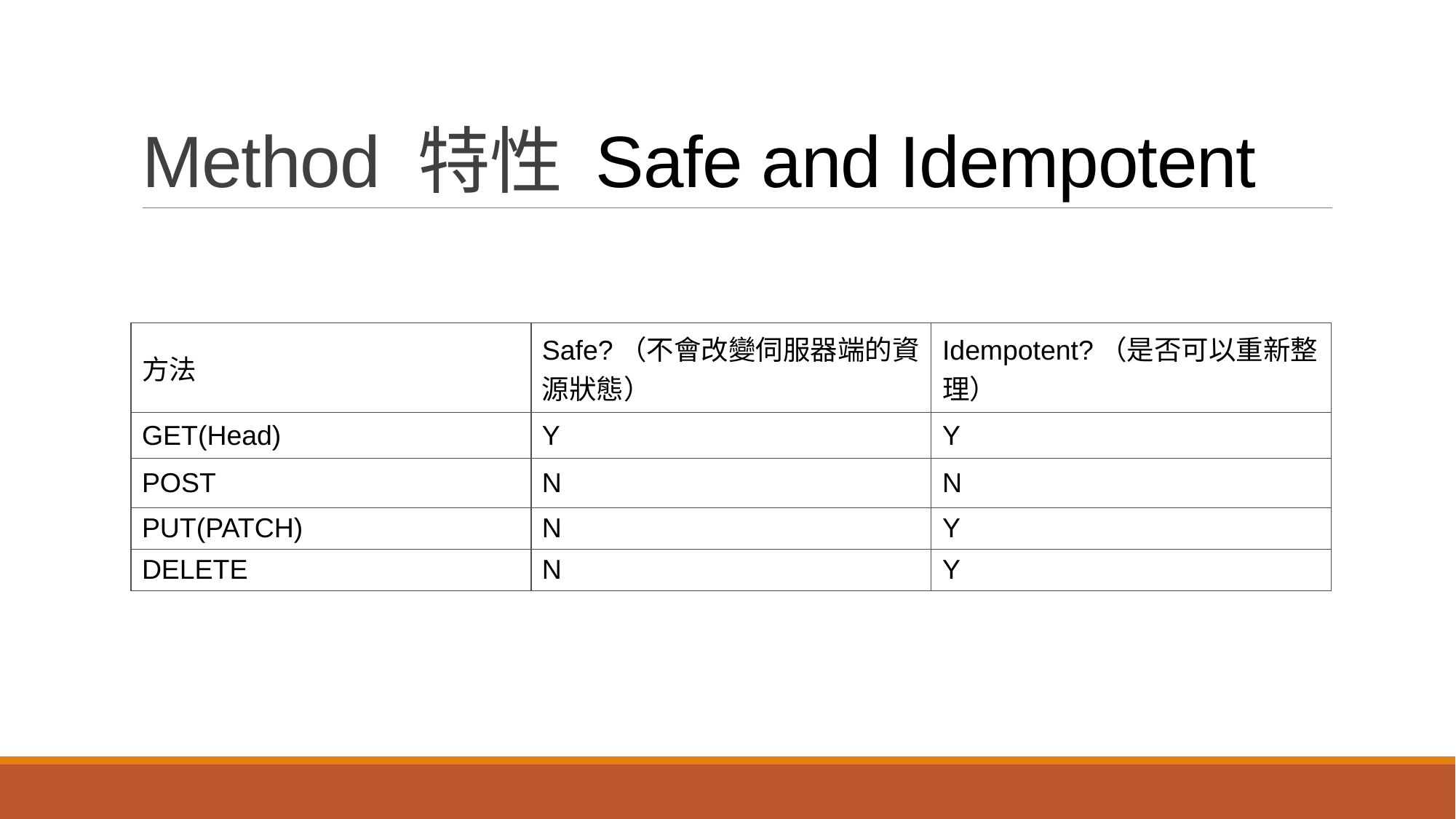

# Method 特性 Safe and Idempotent
| 方法 | Safe?（不會改變伺服器端的資源狀態） | Idempotent?（是否可以重新整理） |
| --- | --- | --- |
| GET(Head) | Y | Y |
| POST | N | N |
| PUT(PATCH) | N | Y |
| DELETE | N | Y |